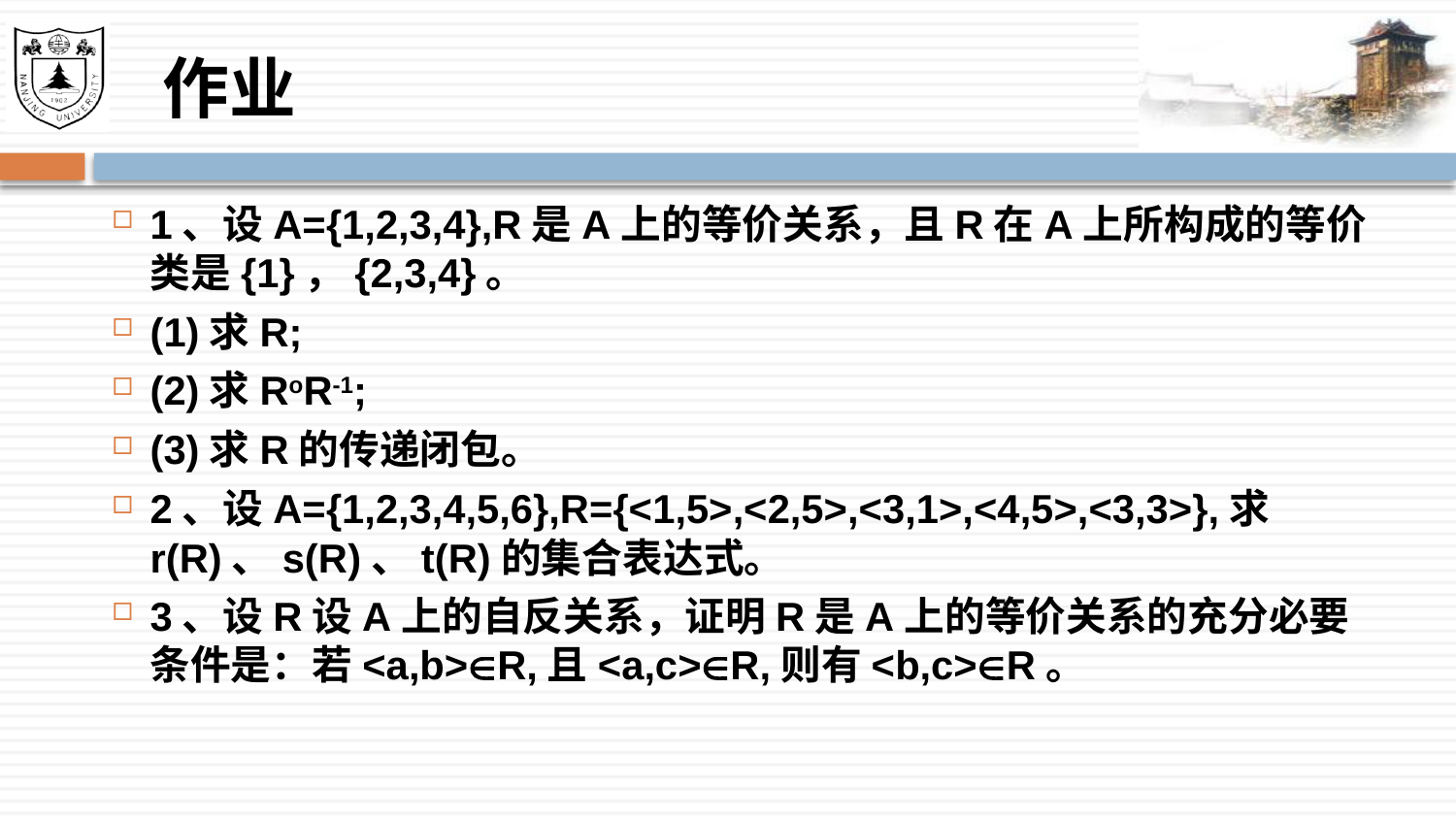

# 作业
1、设A={1,2,3,4},R是A上的等价关系，且R在A上所构成的等价类是{1}，{2,3,4}。
(1)求R;
(2)求RoR-1;
(3)求R的传递闭包。
2、设A={1,2,3,4,5,6},R={<1,5>,<2,5>,<3,1>,<4,5>,<3,3>},求r(R)、s(R)、t(R)的集合表达式。
3、设R设A上的自反关系，证明R是A上的等价关系的充分必要条件是：若<a,b>∈R,且<a,c>∈R,则有<b,c>∈R。